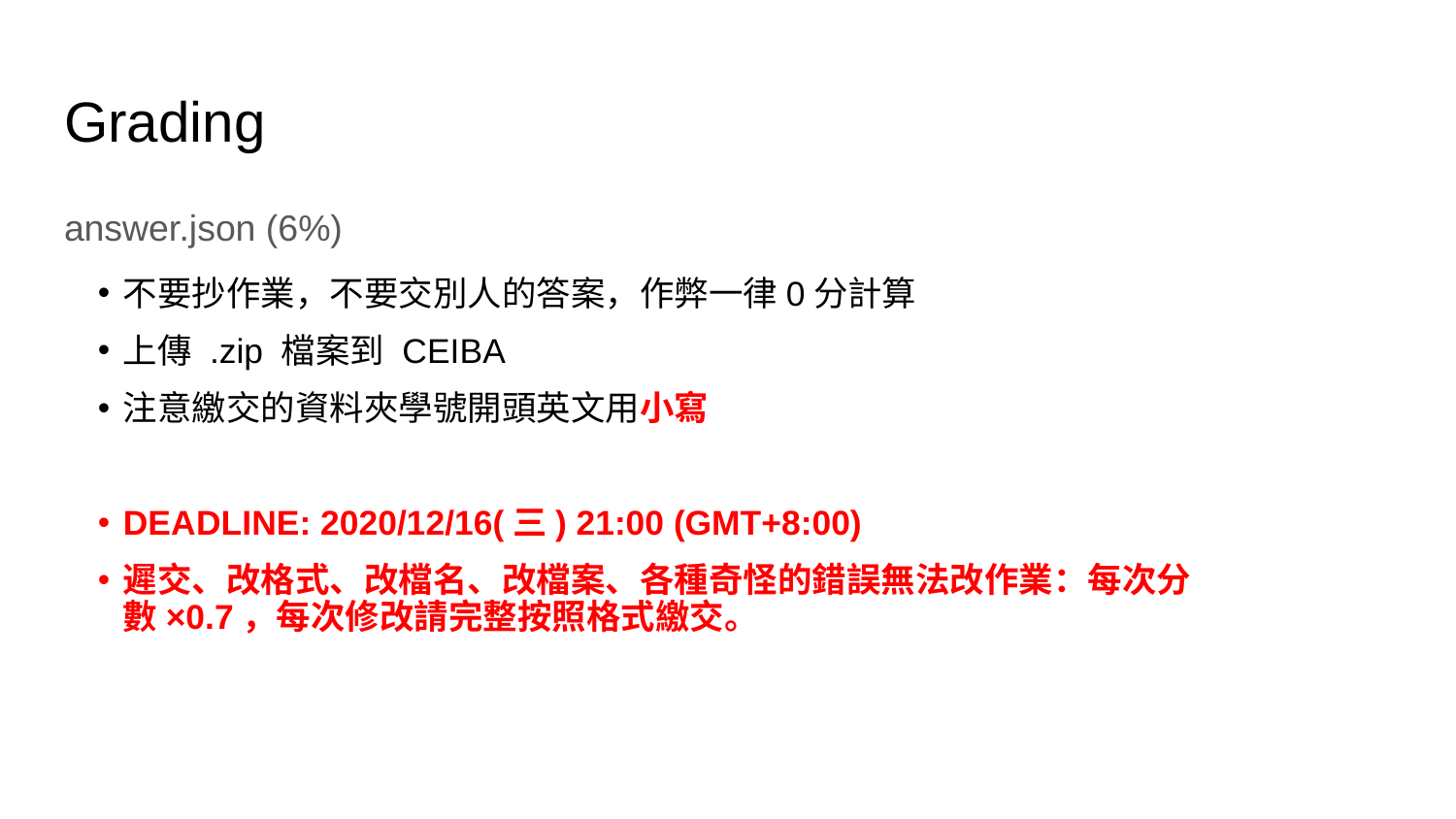

# Grading
answer.json (6%)
不要抄作業，不要交別人的答案，作弊一律0分計算
上傳 .zip 檔案到 CEIBA
注意繳交的資料夾學號開頭英文用小寫

DEADLINE: 2020/12/16(三) 21:00 (GMT+8:00)
遲交、改格式、改檔名、改檔案、各種奇怪的錯誤無法改作業：每次分數×0.7，每次修改請完整按照格式繳交。